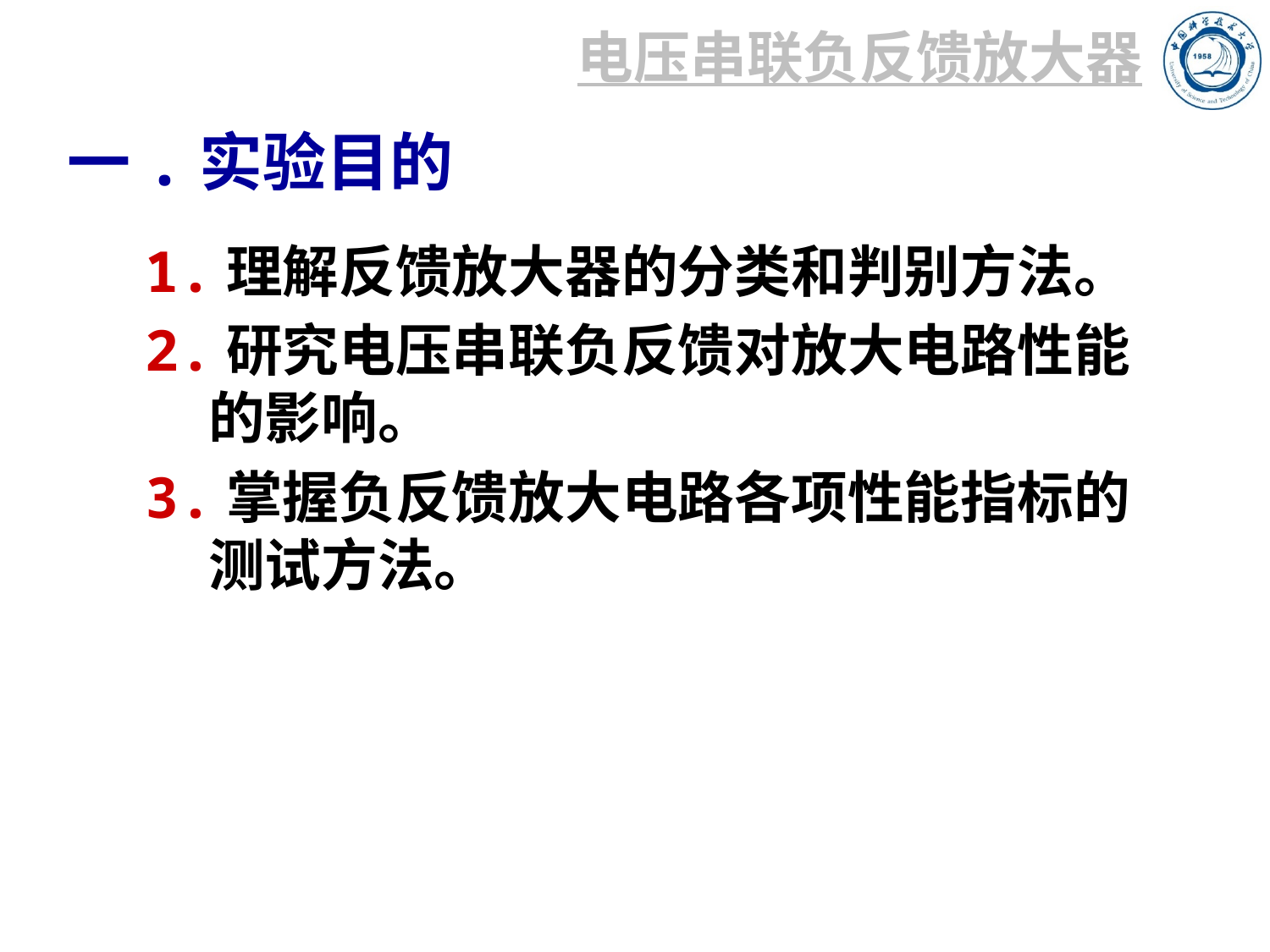

电压串联负反馈放大器
一.实验目的
1.理解反馈放大器的分类和判别方法。
2.研究电压串联负反馈对放大电路性能的影响。
3.掌握负反馈放大电路各项性能指标的测试方法。